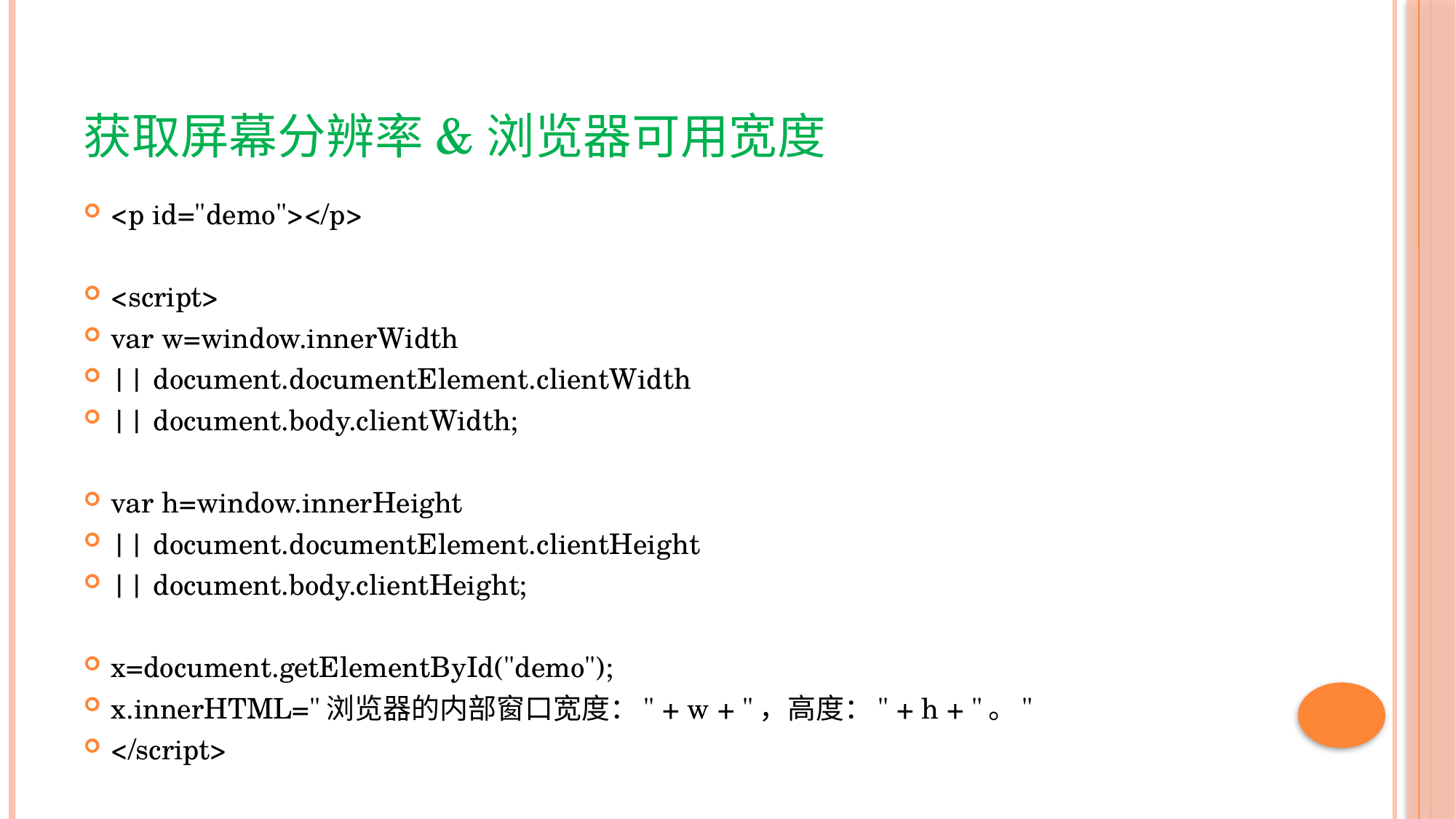

# 获取屏幕分辨率&浏览器可用宽度
<p id="demo"></p>

<script>
var w=window.innerWidth
|| document.documentElement.clientWidth
|| document.body.clientWidth;

var h=window.innerHeight
|| document.documentElement.clientHeight
|| document.body.clientHeight;

x=document.getElementById("demo");
x.innerHTML="浏览器的内部窗口宽度：" + w + "，高度：" + h + "。"
</script>